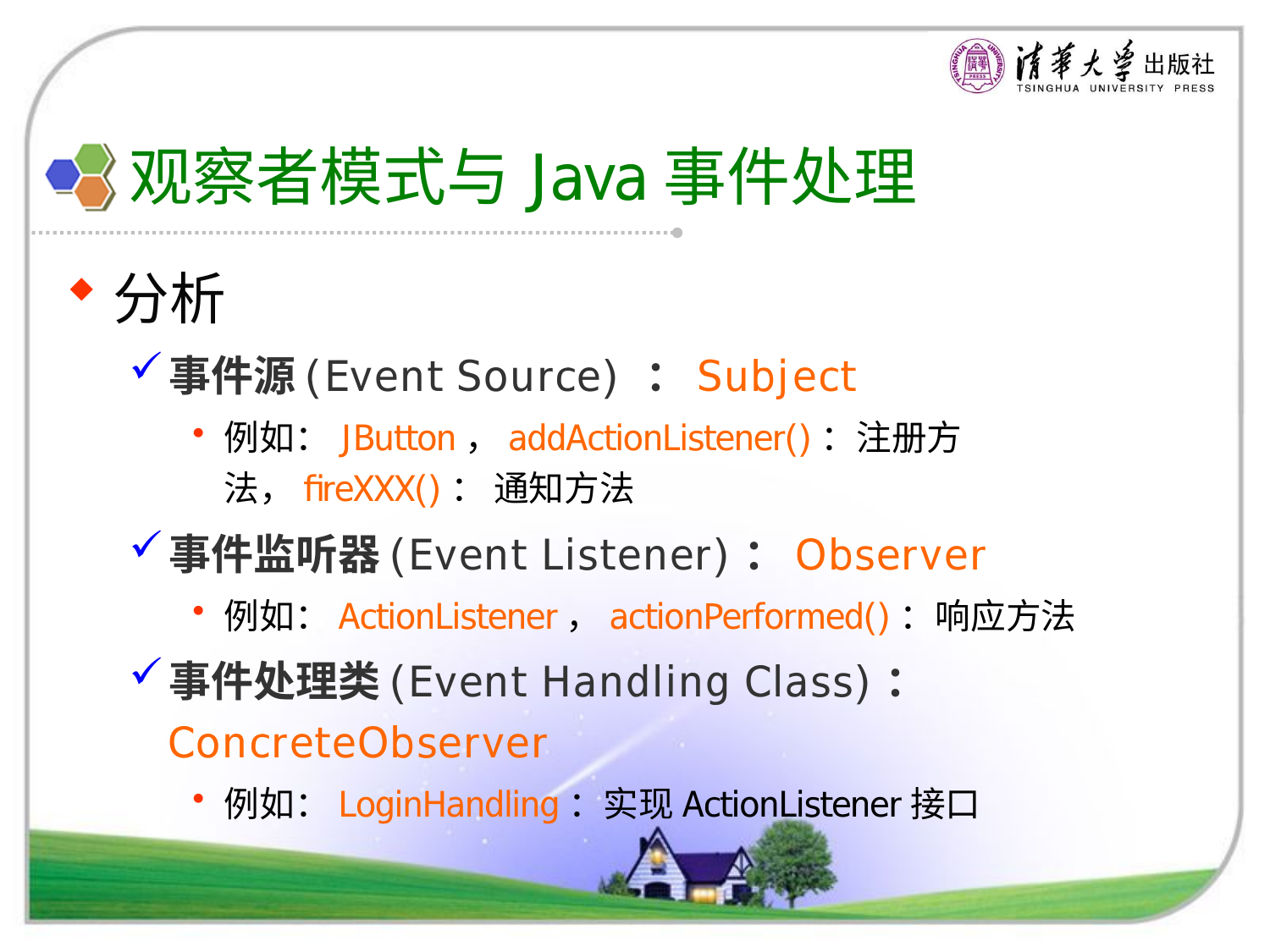

# 观察者模式与Java事件处理
分析
事件源(Event Source) ：Subject
例如：JButton，addActionListener()：注册方法，fireXXX()： 通知方法
事件监听器(Event Listener)：Observer
例如：ActionListener，actionPerformed()：响应方法
事件处理类(Event Handling Class)：ConcreteObserver
例如：LoginHandling：实现ActionListener接口